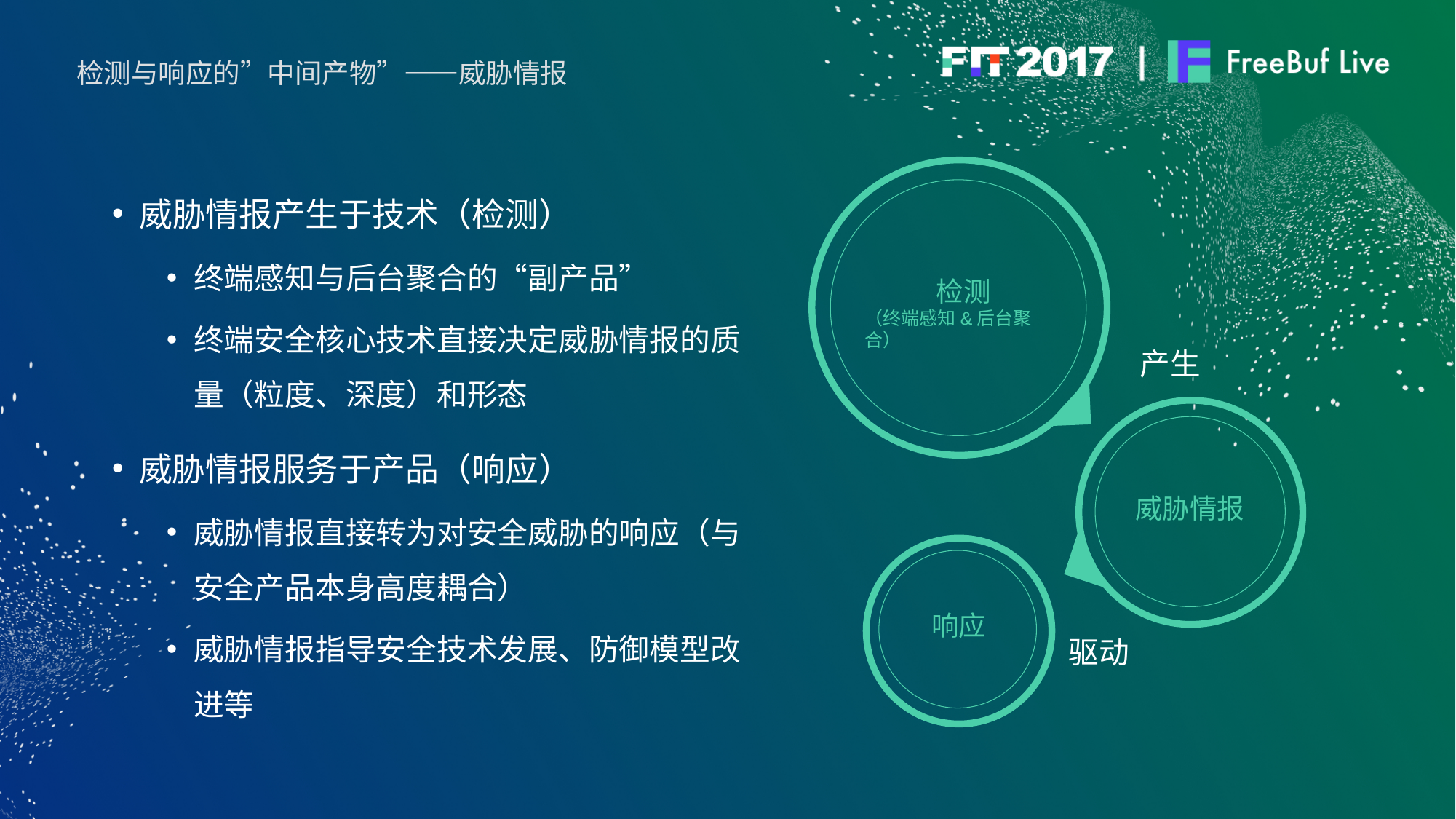

检测与响应的”中间产物”——威胁情报

威胁情报产生于技术（检测）
终端感知与后台聚合的“副产品”
终端安全核心技术直接决定威胁情报的质量（粒度、深度）和形态

检测
（终端感知&后台聚合）
产生

威胁情报服务于产品（响应）
威胁情报直接转为对安全威胁的响应（与安全产品本身高度耦合）
威胁情报指导安全技术发展、防御模型改进等
威胁情报

响应
驱动